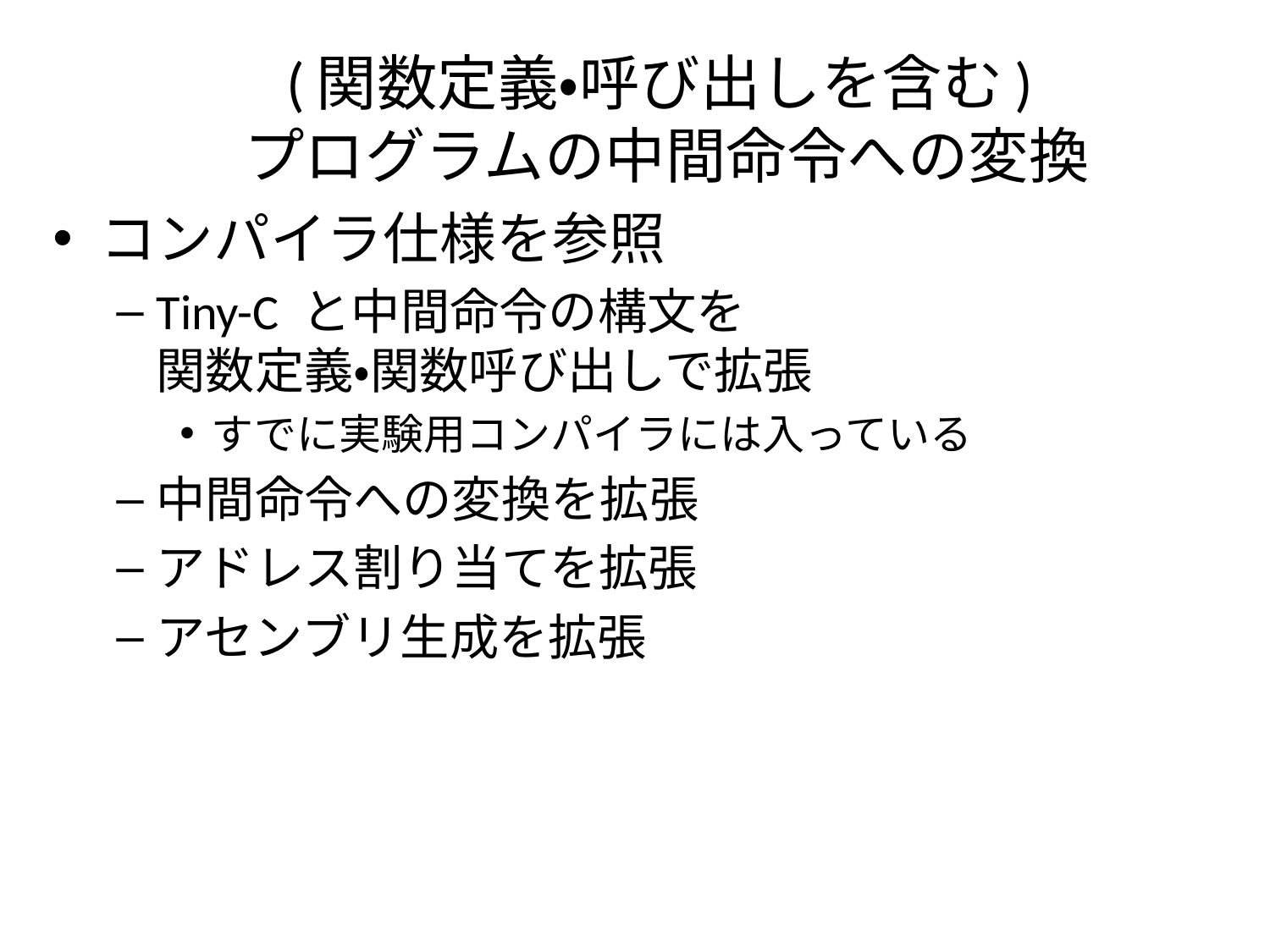

# (関数定義・呼び出しを含む) プログラムの中間命令への変換
コンパイラ仕様を参照
Tiny-C と中間命令の構文を
関数定義・関数呼び出しで拡張
すでに実験用コンパイラには入っている
中間命令への変換を拡張
アドレス割り当てを拡張
アセンブリ生成を拡張